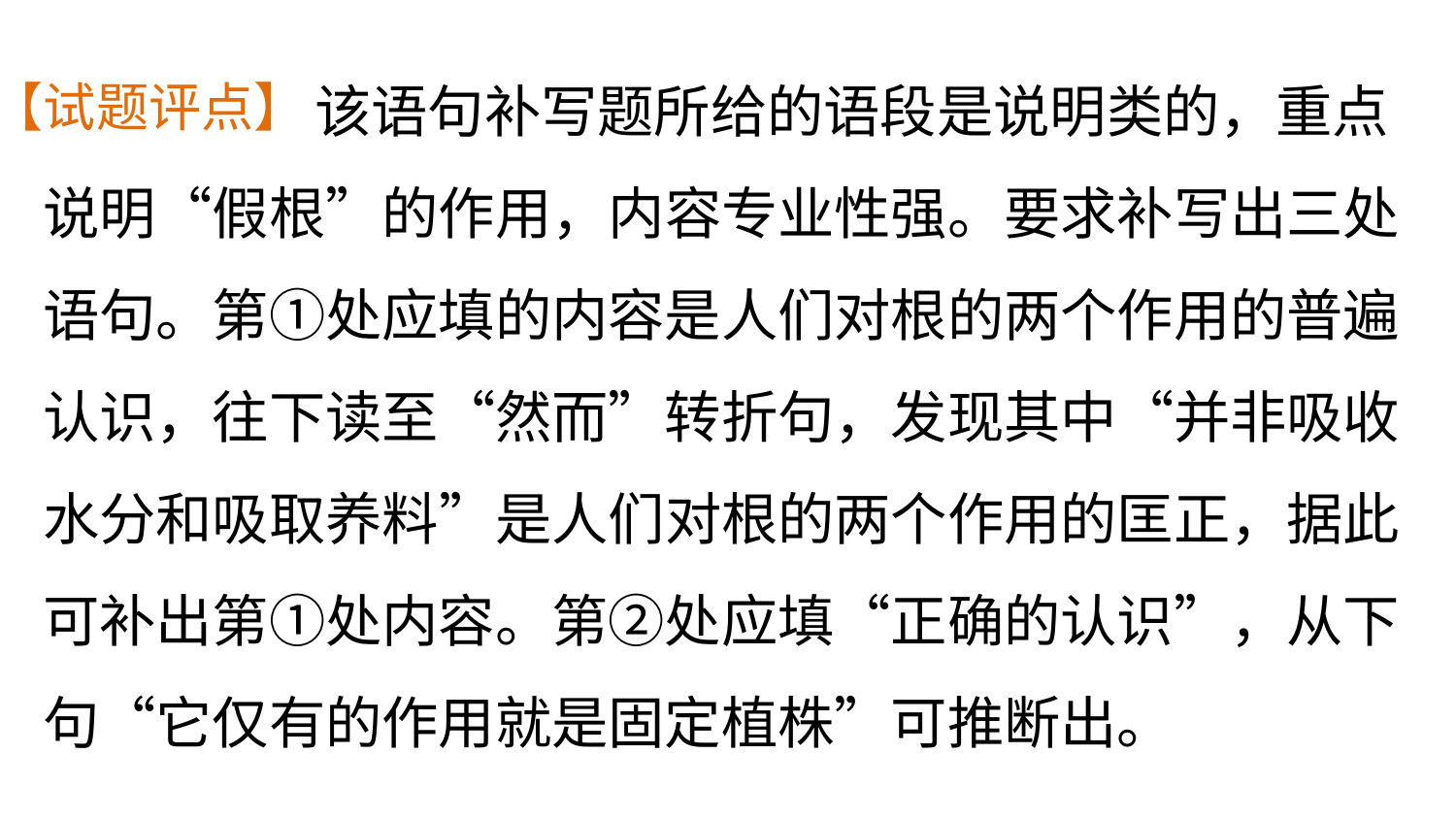

该语句补写题所给的语段是说明类的，重点说明“假根”的作用，内容专业性强。要求补写出三处语句。第①处应填的内容是人们对根的两个作用的普遍认识，往下读至“然而”转折句，发现其中“并非吸收水分和吸取养料”是人们对根的两个作用的匡正，据此可补出第①处内容。第②处应填“正确的认识”，从下句“它仅有的作用就是固定植株”可推断出。
【试题评点】